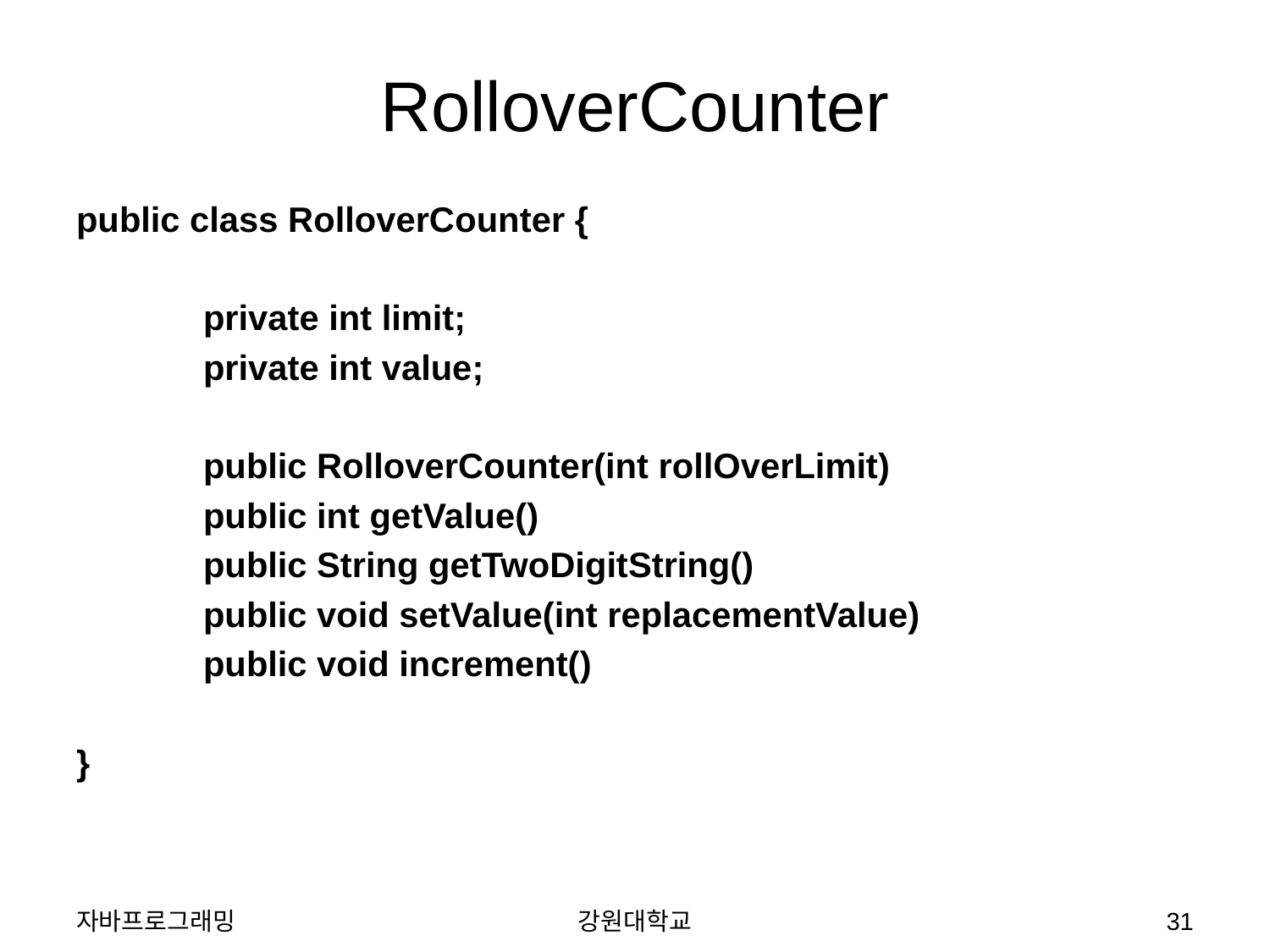

# RolloverCounter
public class RolloverCounter {

	private int limit;
	private int value;

	public RolloverCounter(int rollOverLimit)
	public int getValue()
	public String getTwoDigitString()
	public void setValue(int replacementValue)
	public void increment()

}
자바프로그래밍
강원대학교
31